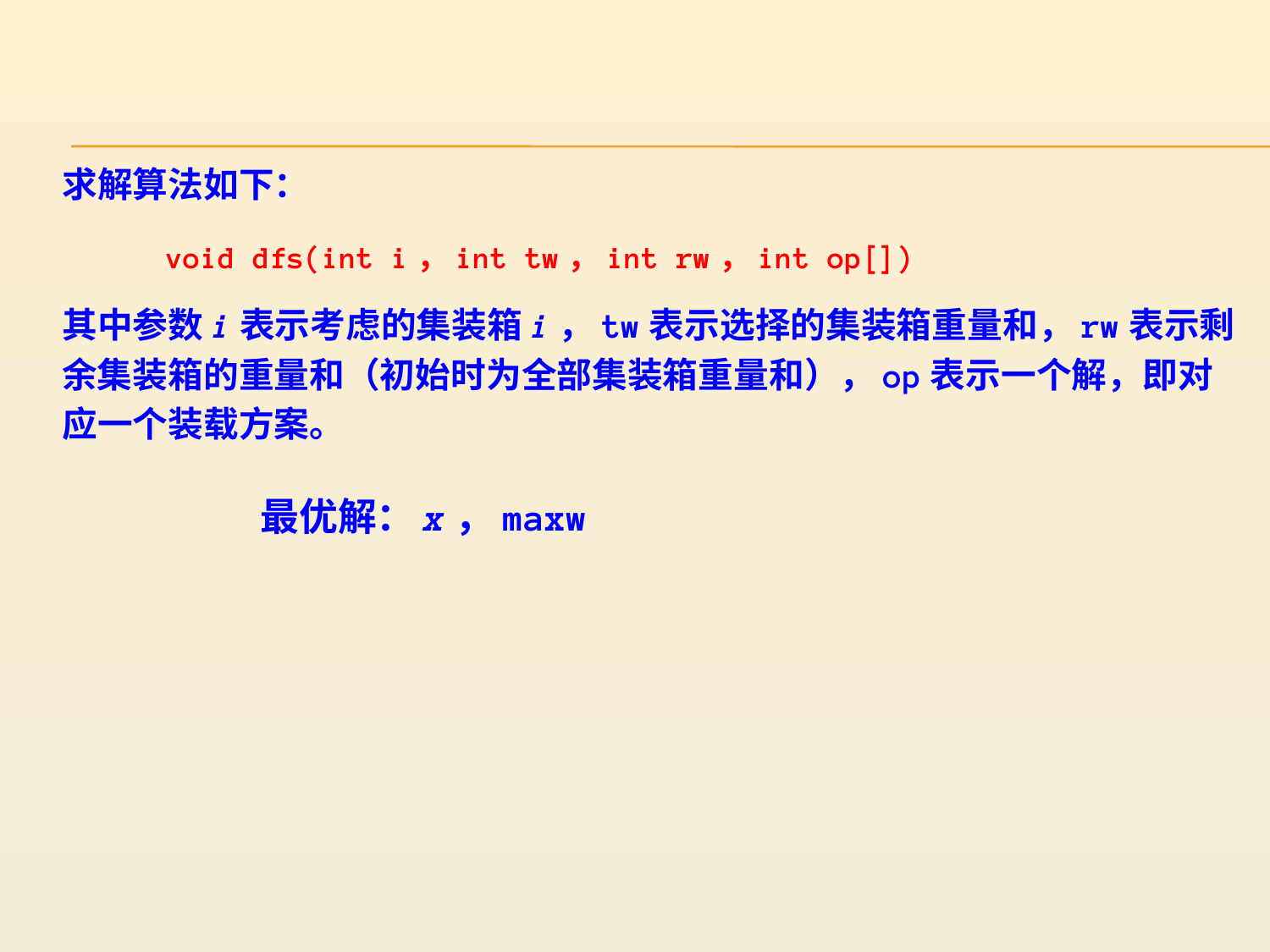

求解算法如下：
      void dfs(int i，int tw，int rw，int op[])
其中参数i表示考虑的集装箱i，tw表示选择的集装箱重量和，rw表示剩余集装箱的重量和（初始时为全部集装箱重量和），op表示一个解，即对应一个装载方案。
最优解：x，maxw